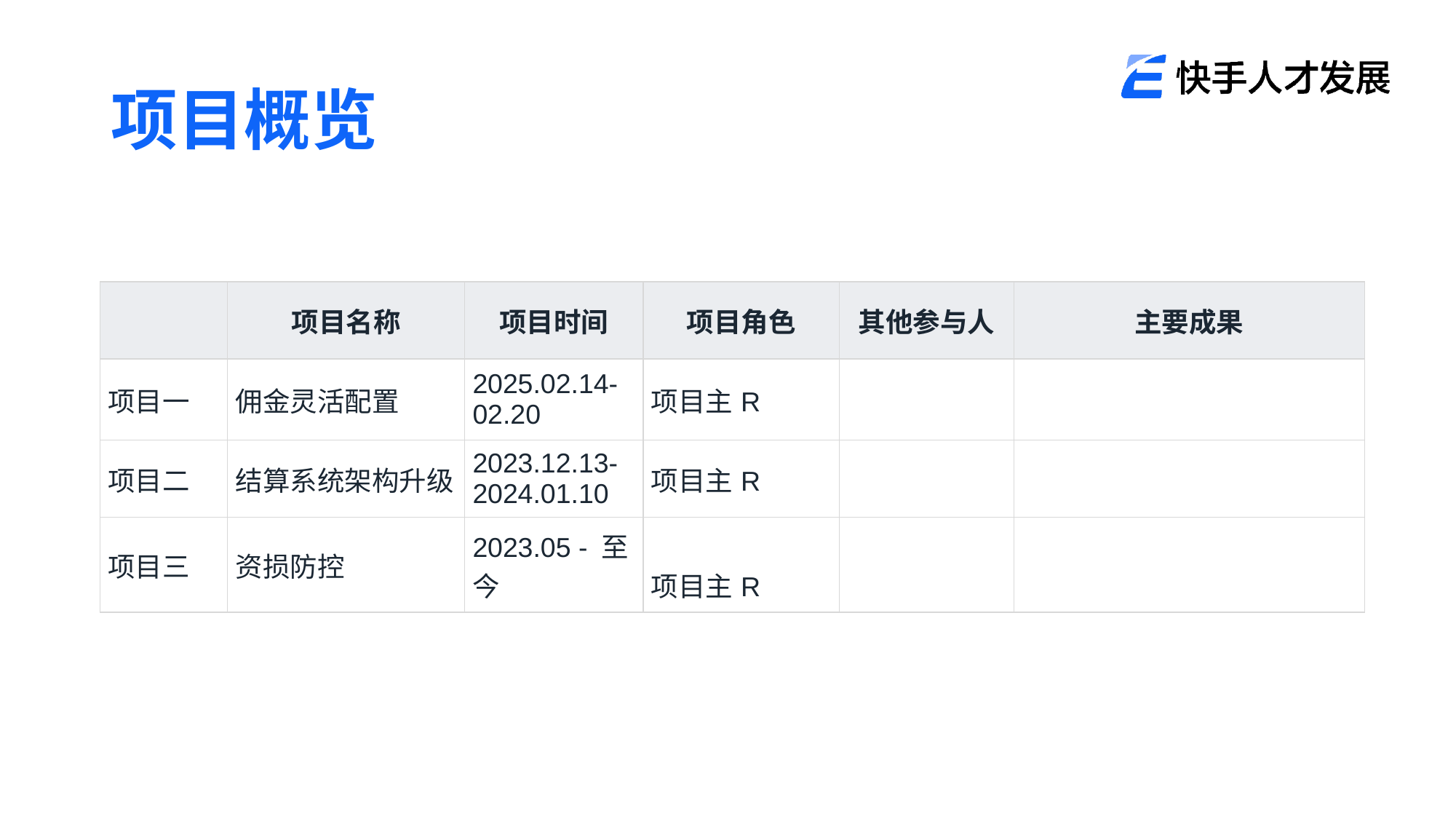

# 项目概览
|  | 项目名称 | 项目时间 | 项目角色 | 其他参与人 | 主要成果 |
| --- | --- | --- | --- | --- | --- |
| 项目一 | 佣金灵活配置 | 2025.02.14-02.20 | 项目主R |  |  |
| 项目二 | 结算系统架构升级 | 2023.12.13-2024.01.10 | 项目主R |  |  |
| 项目三 | 资损防控 | 2023.05 - 至今 | 项目主R |  |  |